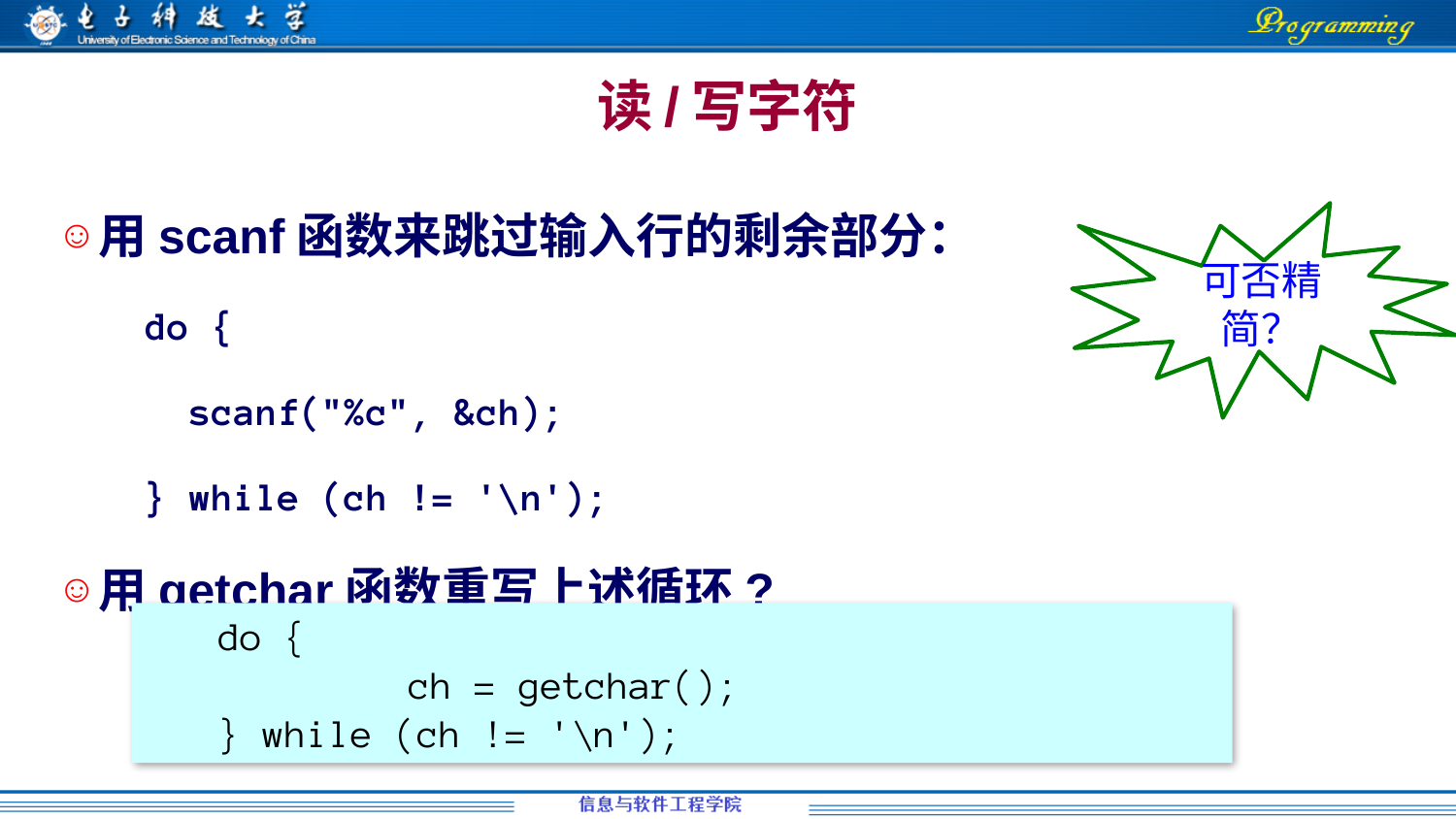

# 读/写字符
用scanf函数来跳过输入行的剩余部分：
	do {
	  scanf("%c", &ch);
	} while (ch != '\n');
用getchar函数重写上述循环?

可否精简？
do {
	  ch = getchar();
} while (ch != '\n');